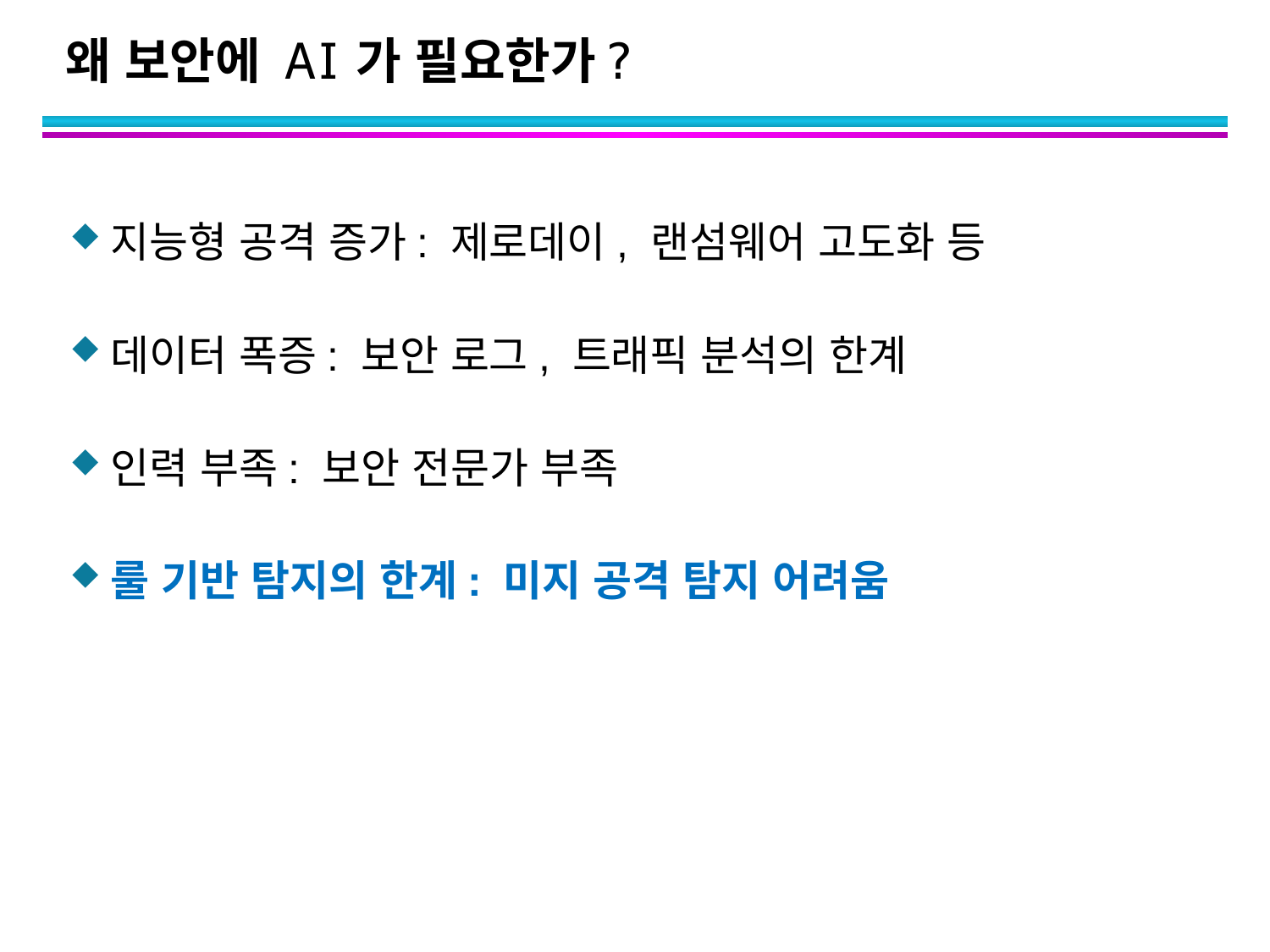

# 왜 보안에 AI가 필요한가?
지능형 공격 증가: 제로데이, 랜섬웨어 고도화 등
데이터 폭증: 보안 로그, 트래픽 분석의 한계
인력 부족: 보안 전문가 부족
룰 기반 탐지의 한계: 미지 공격 탐지 어려움